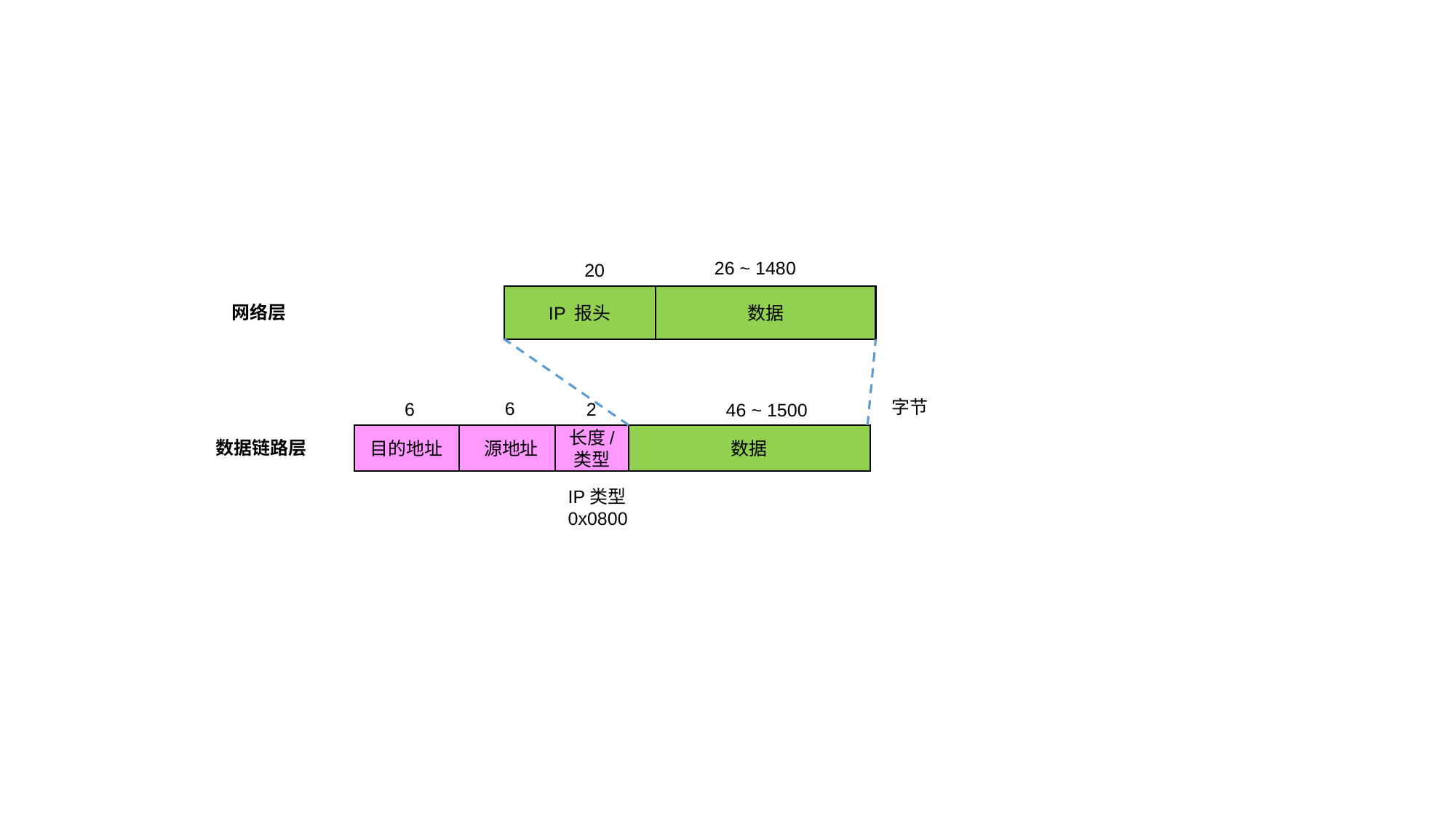

26 ~ 1480
20

IP 报头
数据
网络层
字节
6
6
2
46 ~ 1500
长度/
类型
数据
目的地址

源地址
数据链路层
IP类型
0x0800